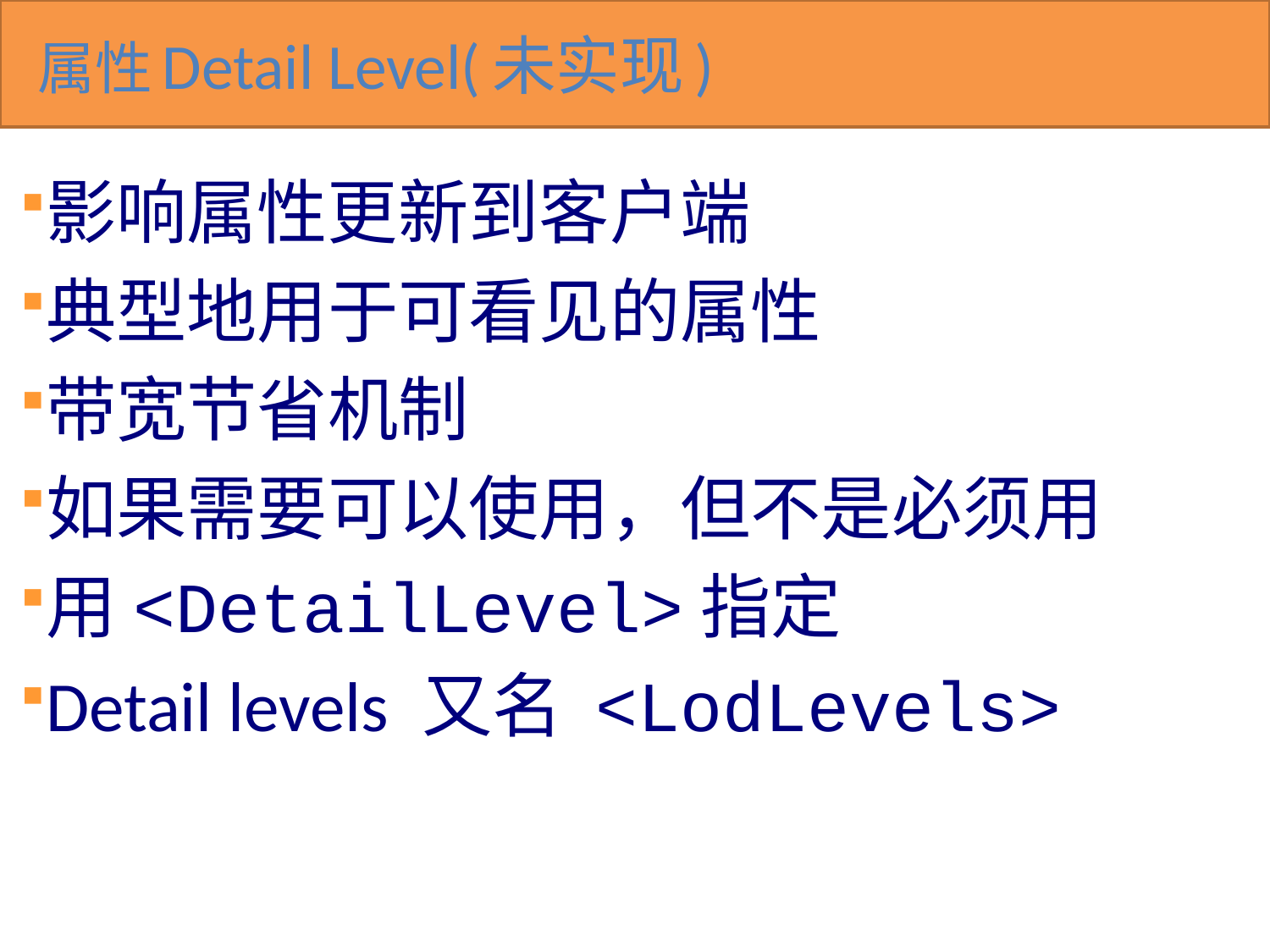

# 属性Detail Level(未实现)
影响属性更新到客户端
典型地用于可看见的属性
带宽节省机制
如果需要可以使用，但不是必须用
用<DetailLevel>指定
Detail levels 又名 <LodLevels>